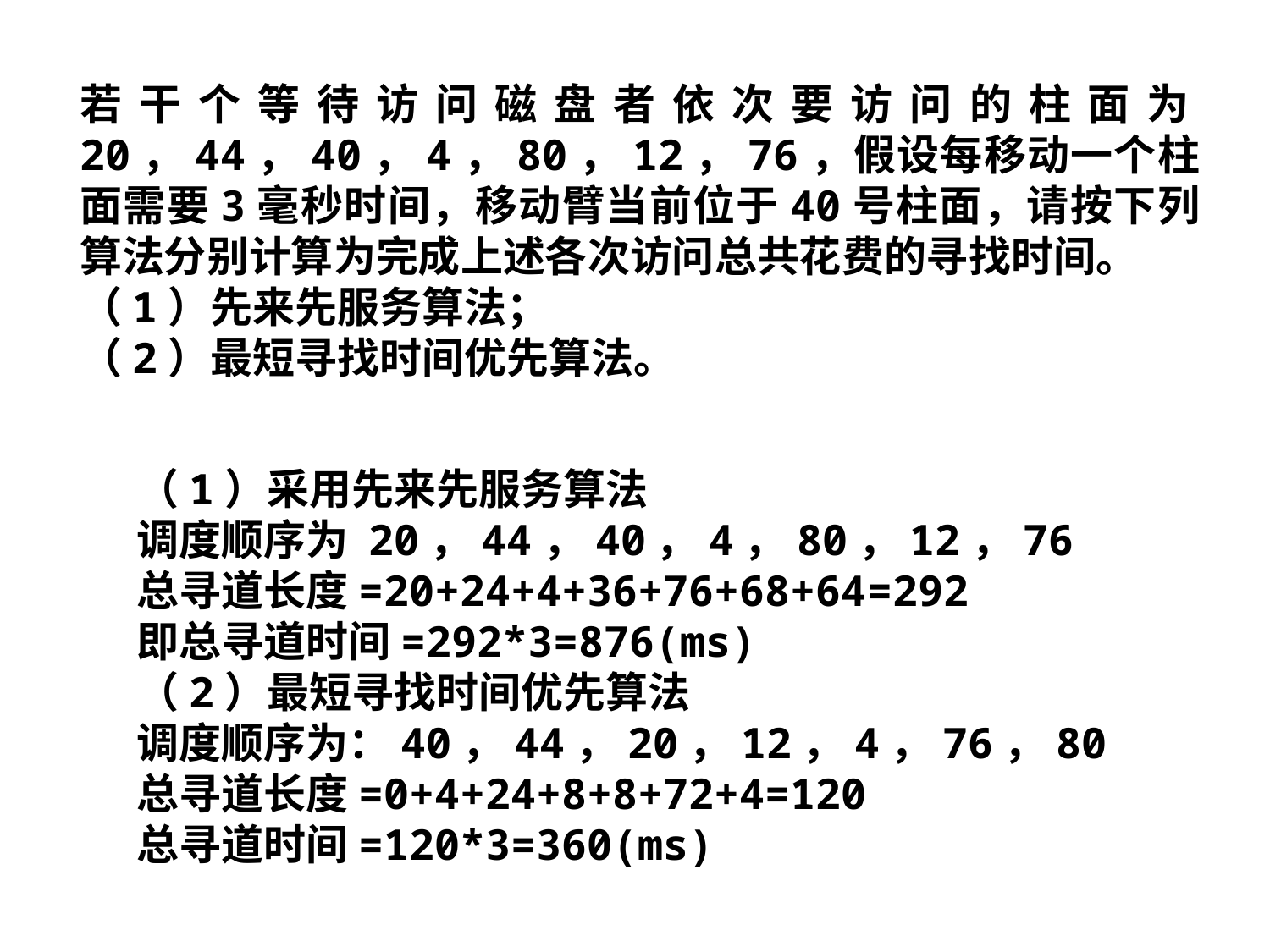

若干个等待访问磁盘者依次要访问的柱面为20，44，40，4，80，12，76，假设每移动一个柱面需要3毫秒时间，移动臂当前位于40号柱面，请按下列算法分别计算为完成上述各次访问总共花费的寻找时间。
（1）先来先服务算法；
（2）最短寻找时间优先算法。
（1）采用先来先服务算法
调度顺序为 20，44，40，4，80，12，76
总寻道长度=20+24+4+36+76+68+64=292
即总寻道时间=292*3=876(ms)
（2）最短寻找时间优先算法
调度顺序为：40，44，20，12，4，76，80
总寻道长度=0+4+24+8+8+72+4=120
总寻道时间=120*3=360(ms)
104